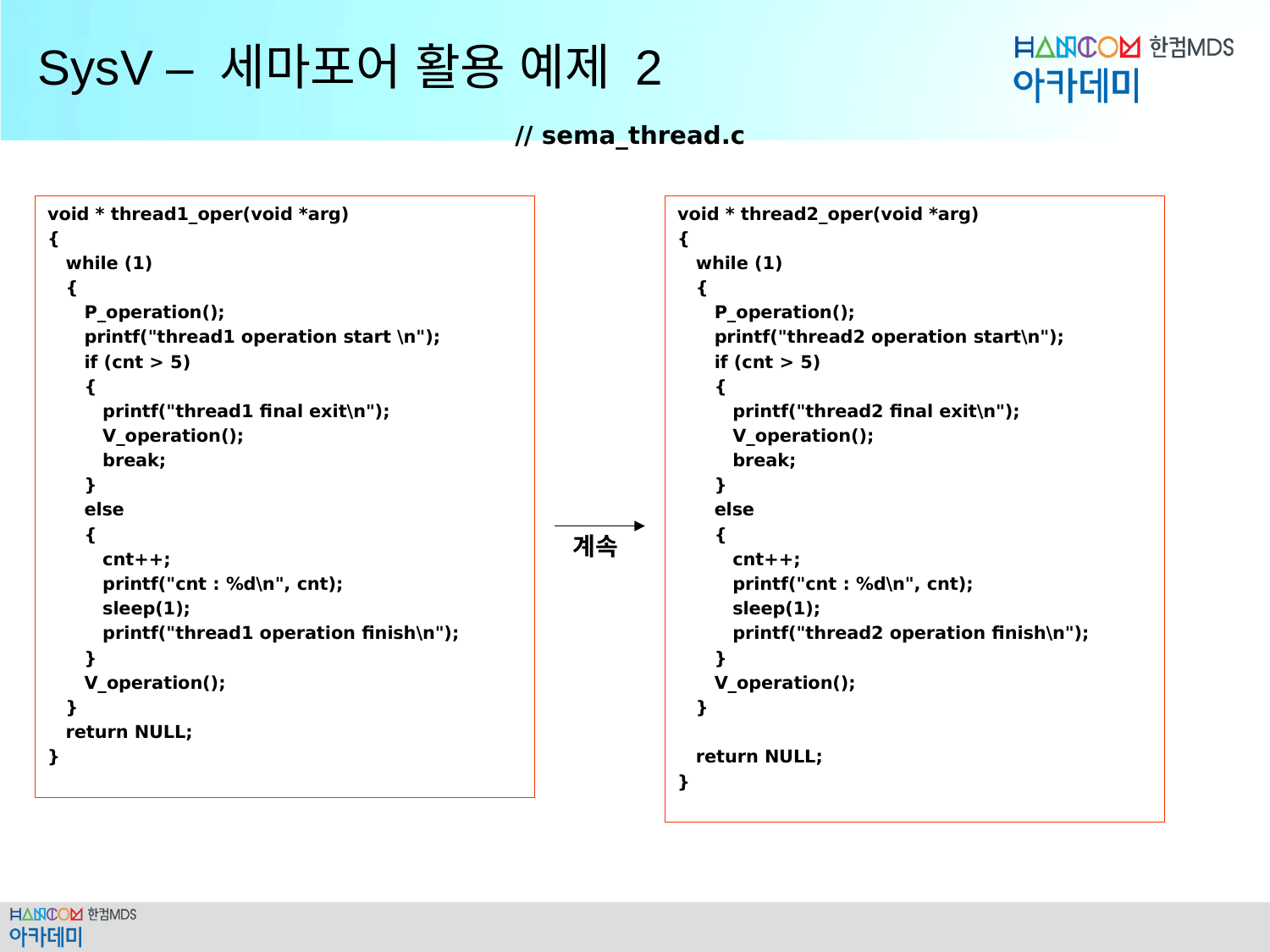

# SysV – 세마포어 활용 예제 2
// sema_thread.c
void * thread1_oper(void *arg)
{
   while (1)
   {
      P_operation();
      printf("thread1 operation start \n");
      if (cnt > 5)
      {
         printf("thread1 final exit\n");
         V_operation();
         break;
      }
      else
      {
         cnt++;
         printf("cnt : %d\n", cnt);
         sleep(1);
         printf("thread1 operation finish\n");
      }
      V_operation();
   }
   return NULL;
}

void * thread2_oper(void *arg)
{
   while (1)
   {
      P_operation();
      printf("thread2 operation start\n");
      if (cnt > 5)
      {
         printf("thread2 final exit\n");
         V_operation();
         break;
      }
      else
      {
         cnt++;
         printf("cnt : %d\n", cnt);
         sleep(1);
         printf("thread2 operation finish\n");
      }
      V_operation();
   }

   return NULL;
}

계속